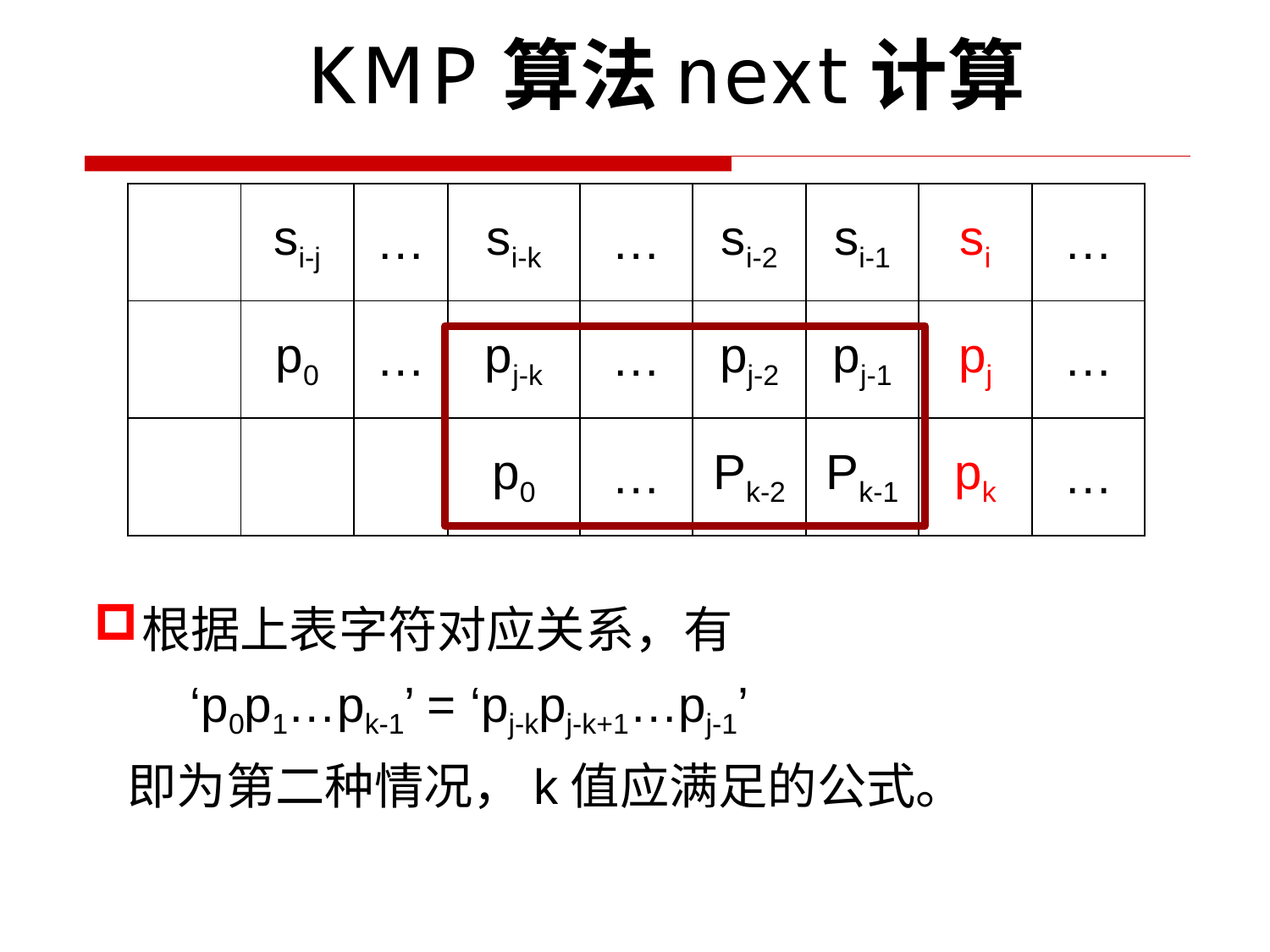

KMP算法next计算
|  | si-j | … | si-k | … | si-2 | si-1 | si | … |
| --- | --- | --- | --- | --- | --- | --- | --- | --- |
|  | p0 | … | pj-k | … | pj-2 | pj-1 | pj | … |
|  |  |  | p0 | … | Pk-2 | Pk-1 | pk | … |

根据上表字符对应关系，有
       ‘p0p1…pk-1’ = ‘pj-kpj-k+1…pj-1’
  即为第二种情况，k值应满足的公式。